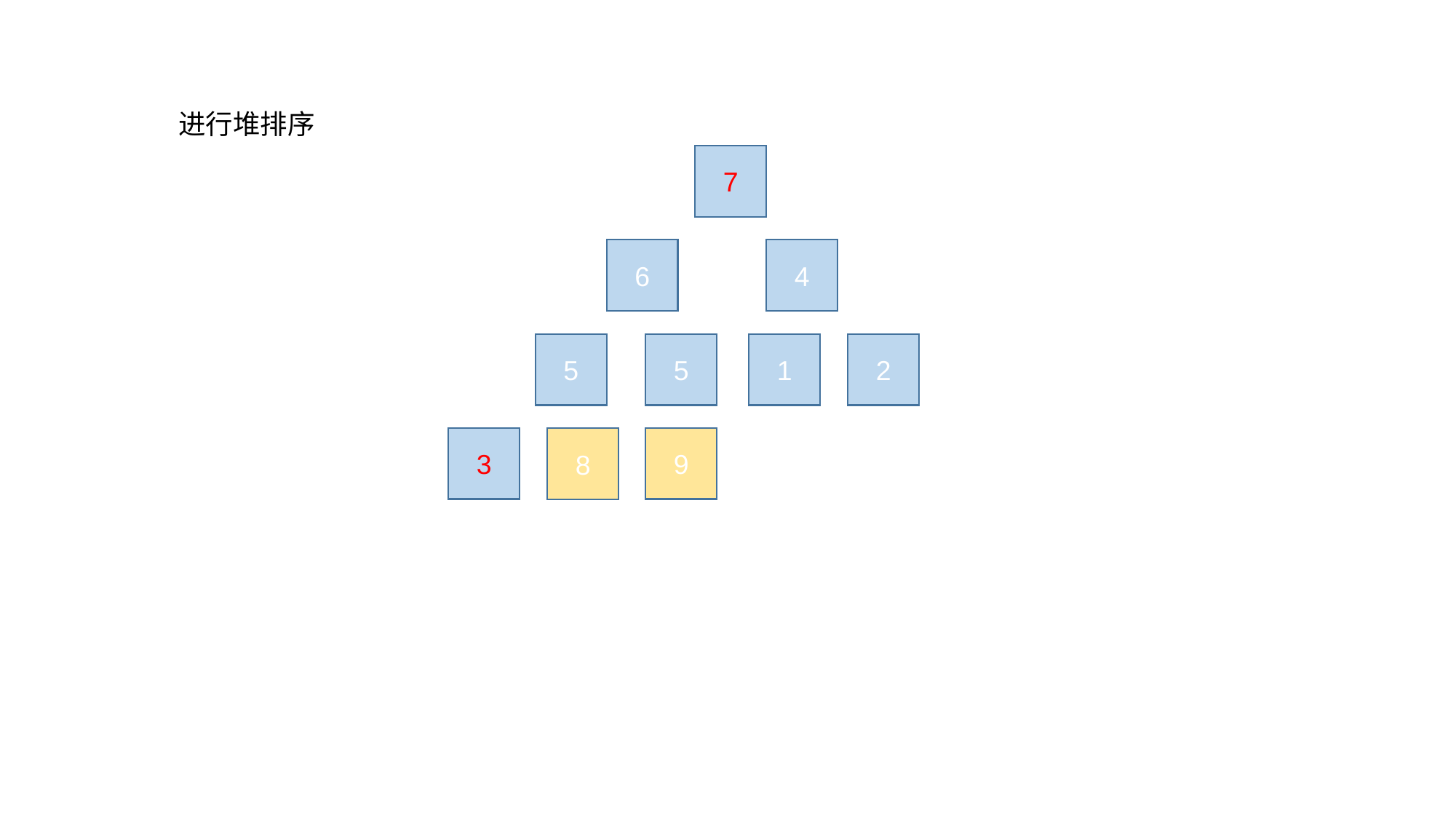

进行堆排序
7
6
4
5
5
1
2
3
9
8